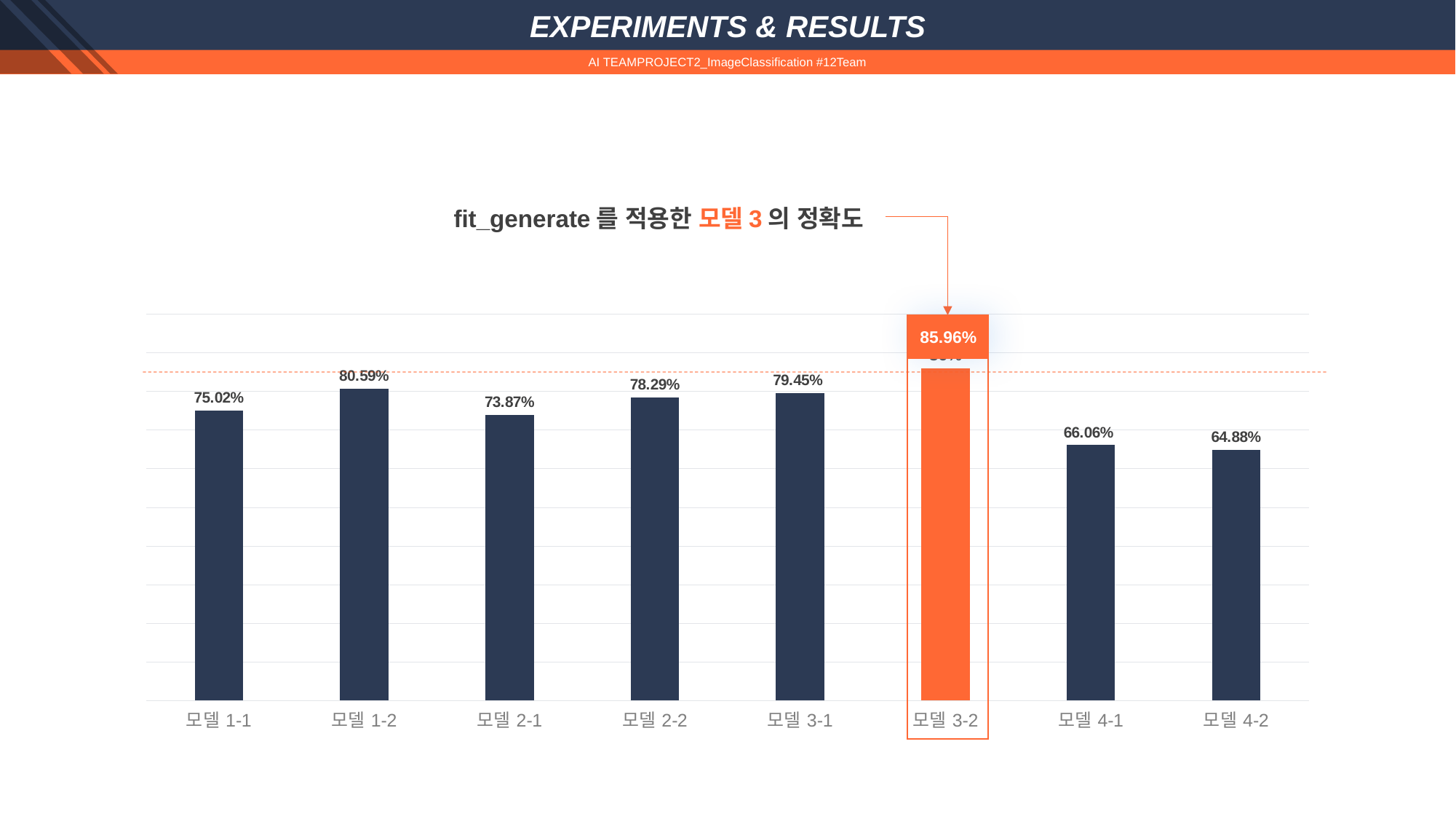

PPT PRESENTATION

EXPERIMENTS & RESULTS

AI TEAMPROJECT2_ImageClassification #12Team
Enjoy your stylish business and campus life with BIZCAM
fit_generate를 적용한 모델3의 정확도

### Chart

| Category | 계열 1 |
|---|---|
| 모델1-1 | 0.7502 |
| 모델1-2 | 0.8059 |
| 모델2-1 | 0.7387 |
| 모델2-2 | 0.7829 |
| 모델3-1 | 0.7945 |
| 모델3-2 | 0.8596 |
| 모델4-1 | 0.6606 |
| 모델4-2 | 0.6488 |
85.96%